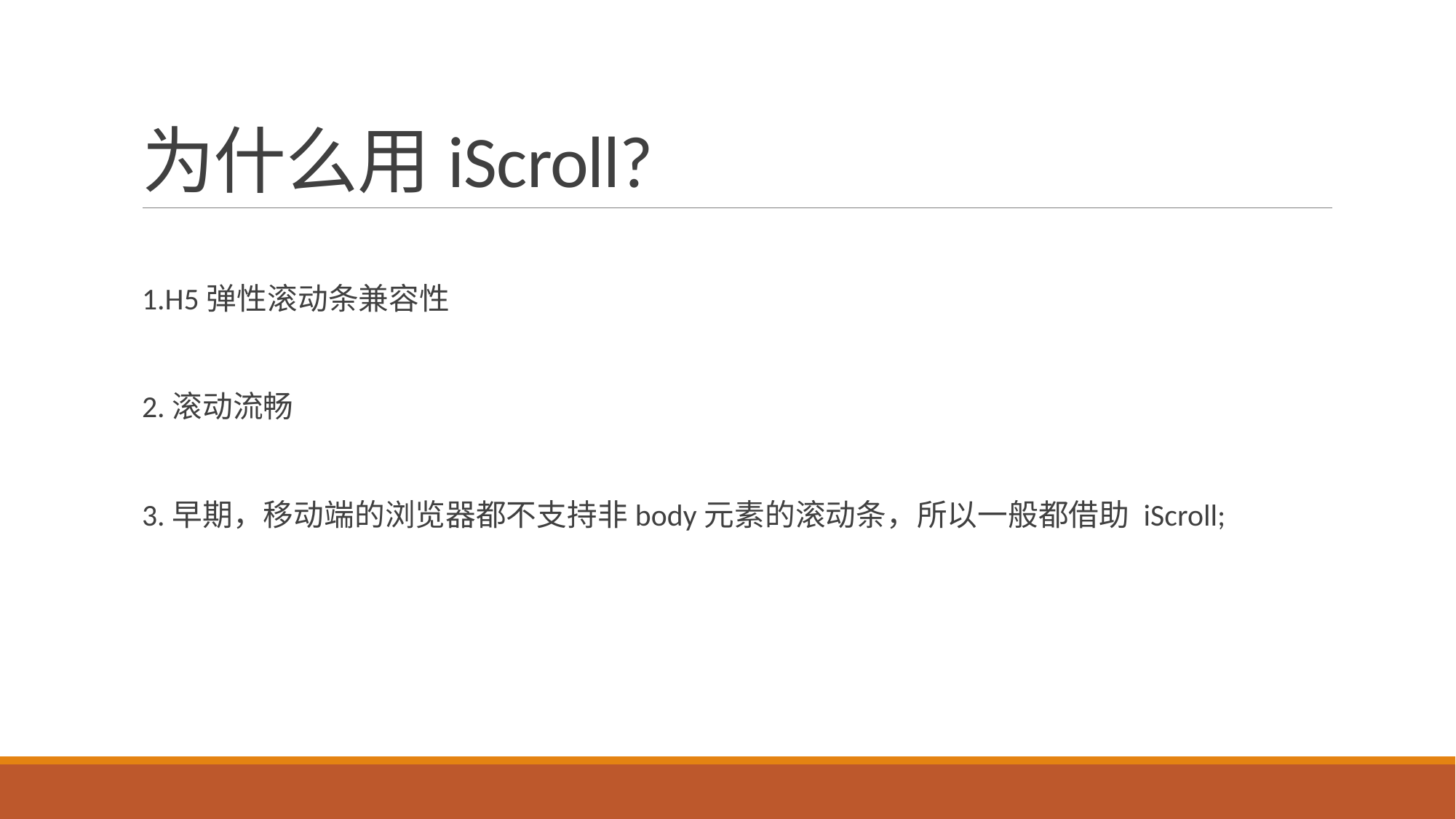

# 为什么用iScroll?

1.H5弹性滚动条兼容性

2.滚动流畅

3.早期，移动端的浏览器都不支持非body元素的滚动条，所以一般都借助 iScroll;